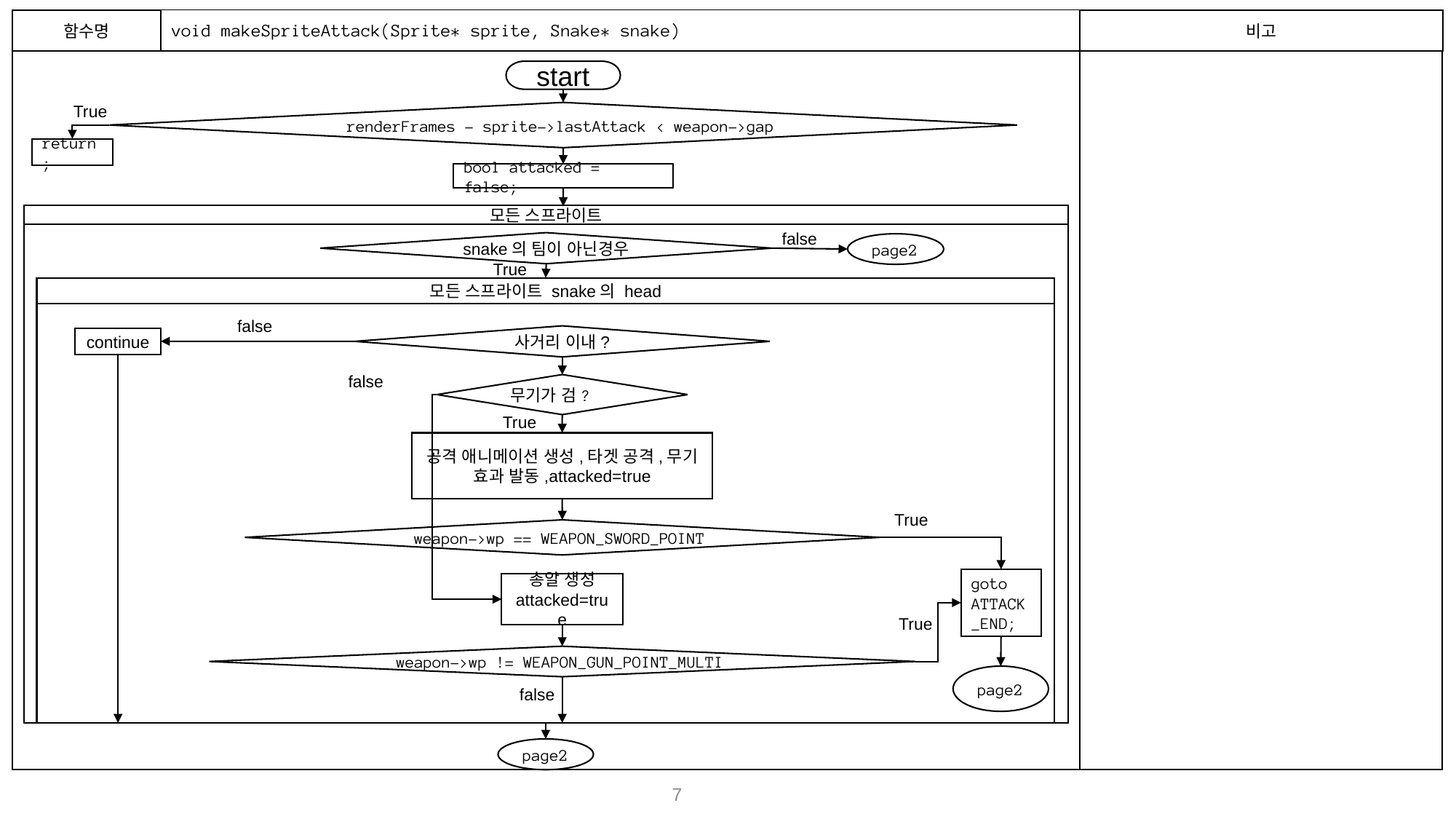

함수명
# void makeSpriteAttack(Sprite* sprite, Snake* snake)
비고

start
True
renderFrames - sprite->lastAttack < weapon->gap
return;
bool attacked = false;

모든 스프라이트
false
snake의 팀이 아닌경우
page2
True
모든 스프라이트 snake의 head

false
사거리 이내?
continue
false
무기가 검?
True
공격 애니메이션 생성,타겟 공격,무기 효과 발동,attacked=true
True
weapon->wp == WEAPON_SWORD_POINT
goto ATTACK_END;
총알 생성
attacked=true
True
weapon->wp != WEAPON_GUN_POINT_MULTI
page2
false
page2
7